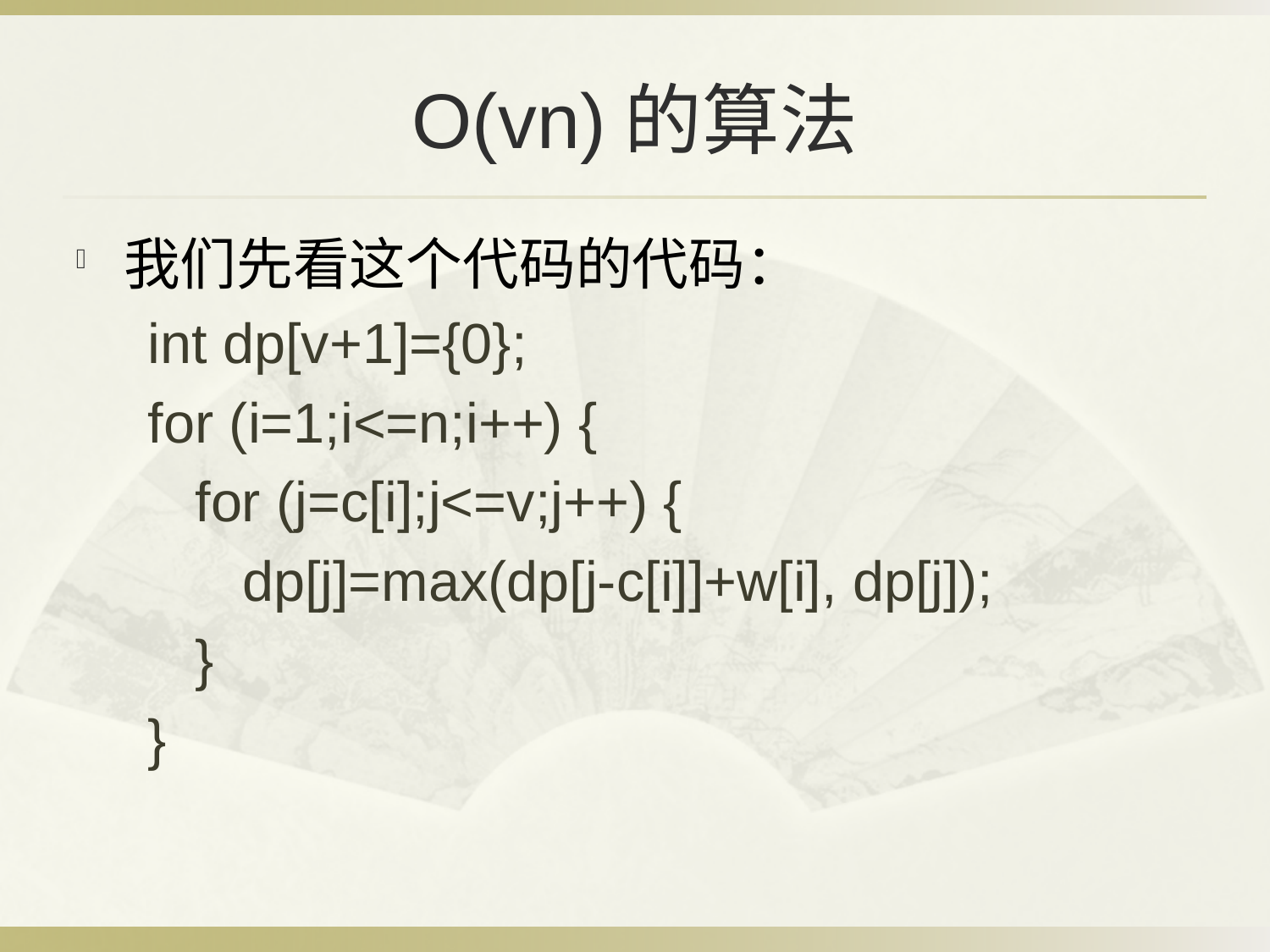

# O(vn)的算法
我们先看这个代码的代码：
    int dp[v+1]={0};
    for (i=1;i<=n;i++) {
       for (j=c[i];j<=v;j++) {
          dp[j]=max(dp[j-c[i]]+w[i], dp[j]);
       }
    }